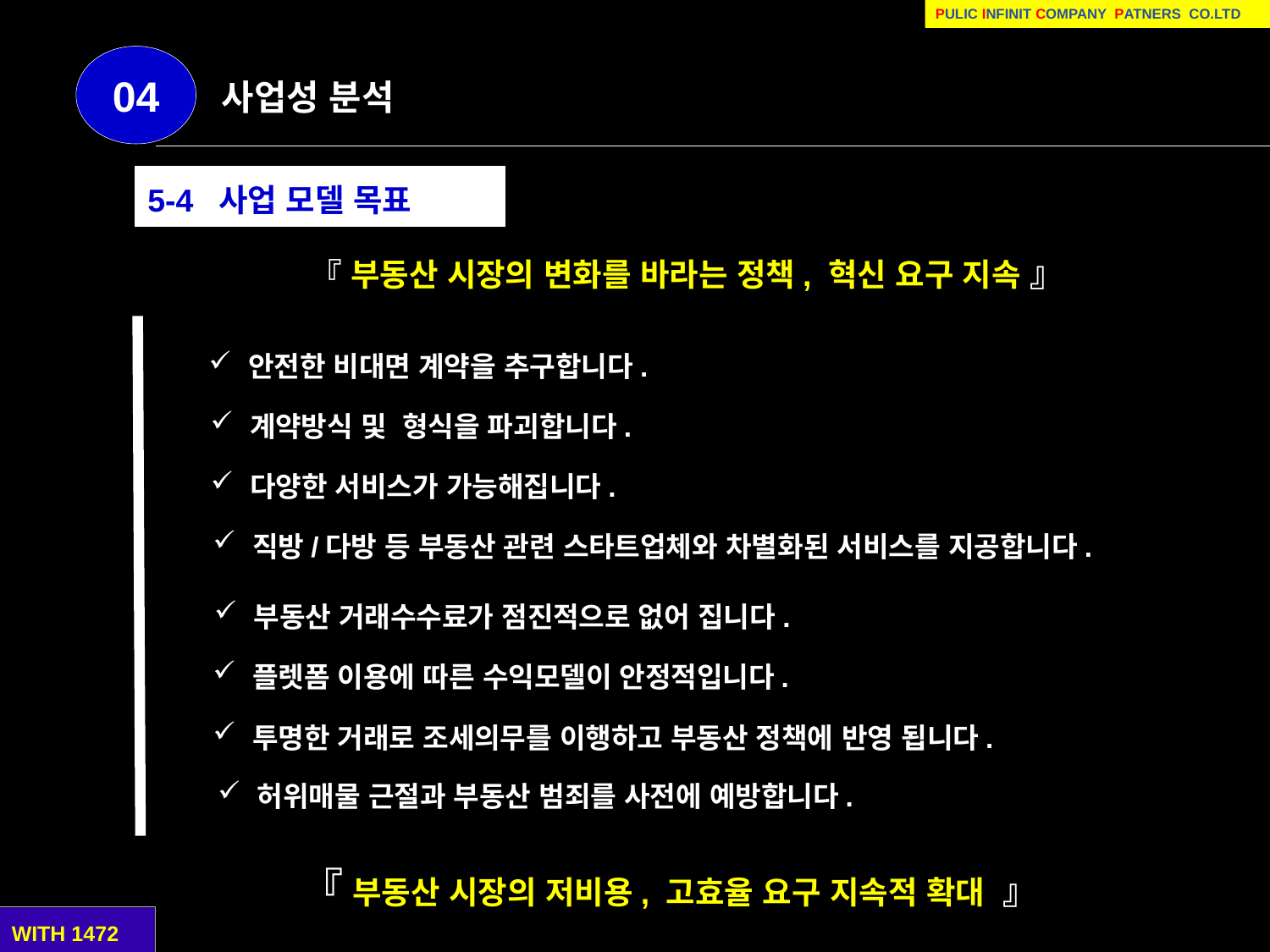

Pulic infinit company  patnerS  co.lTd
04
사업성 분석
5-4  사업 모델 목표
 『 부동산 시장의 변화를 바라는 정책, 혁신 요구 지속 』

안전한 비대면 계약을 추구합니다.
계약방식 및  형식을 파괴합니다.
다양한 서비스가 가능해집니다.
직방/다방 등 부동산 관련 스타트업체와 차별화된 서비스를 지공합니다.
부동산 거래수수료가 점진적으로 없어 집니다.
플렛폼 이용에 따른 수익모델이 안정적입니다.
투명한 거래로 조세의무를 이행하고 부동산 정책에 반영 됩니다.
허위매물 근절과 부동산 범죄를 사전에 예방합니다.
『 부동산 시장의 저비용, 고효율 요구 지속적 확대  』
 WITH 1472